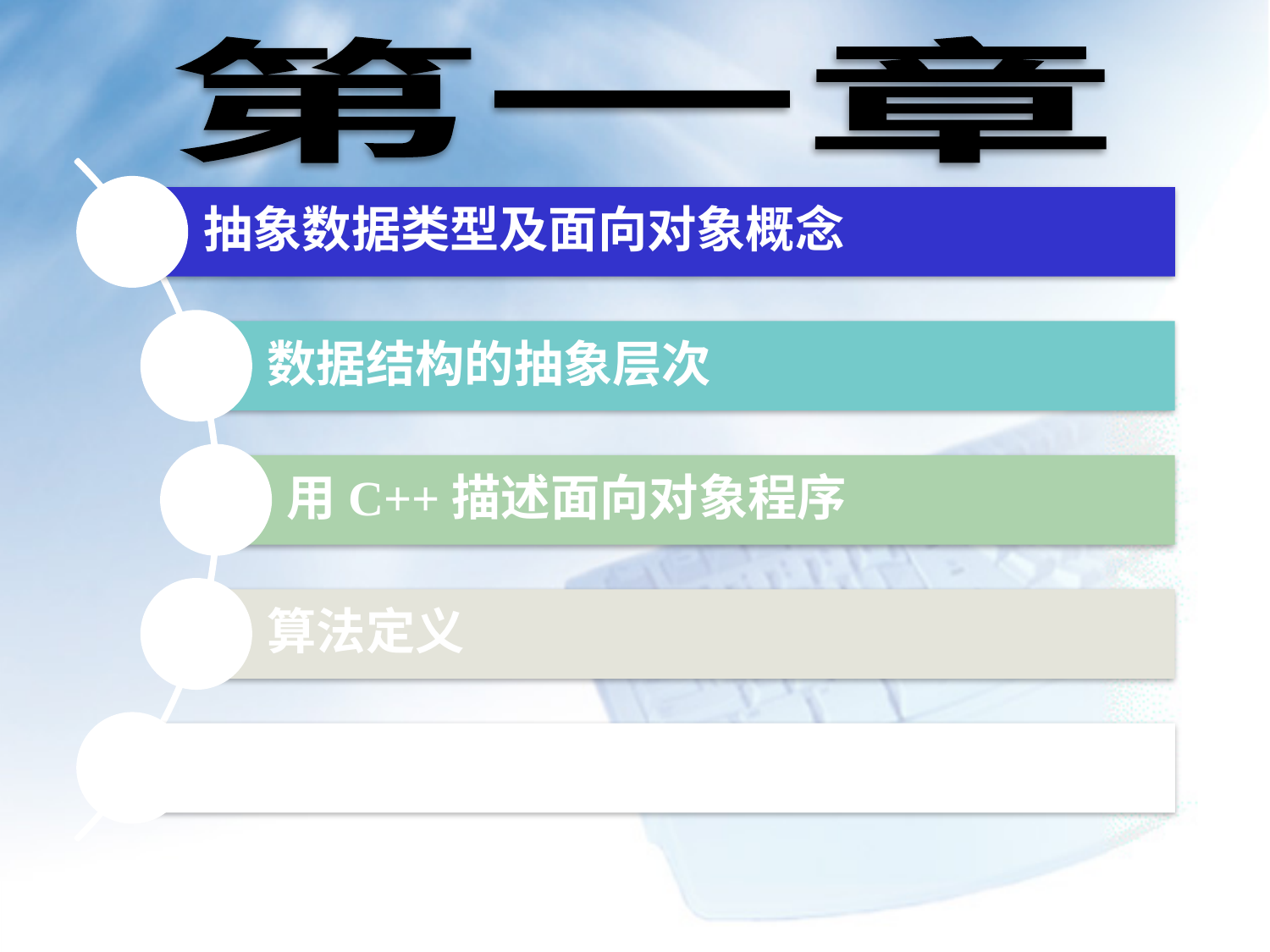

第一章
抽象数据类型及面向对象概念
数据结构的抽象层次
用C++描述面向对象程序
算法定义
描述模板